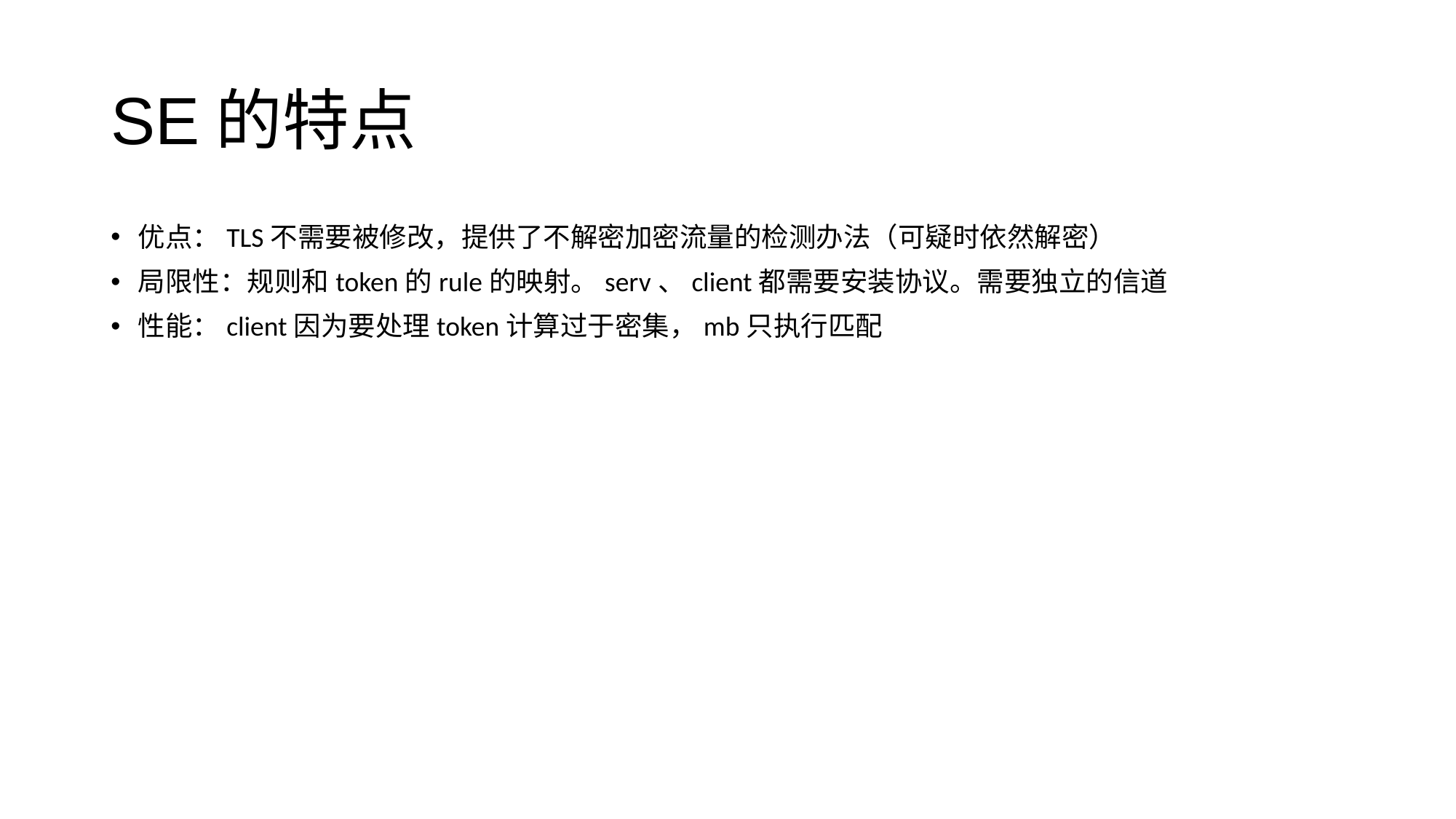

# SE的特点
优点：TLS不需要被修改，提供了不解密加密流量的检测办法（可疑时依然解密）
局限性：规则和token的rule的映射。serv、client都需要安装协议。需要独立的信道
性能：client因为要处理token计算过于密集，mb只执行匹配